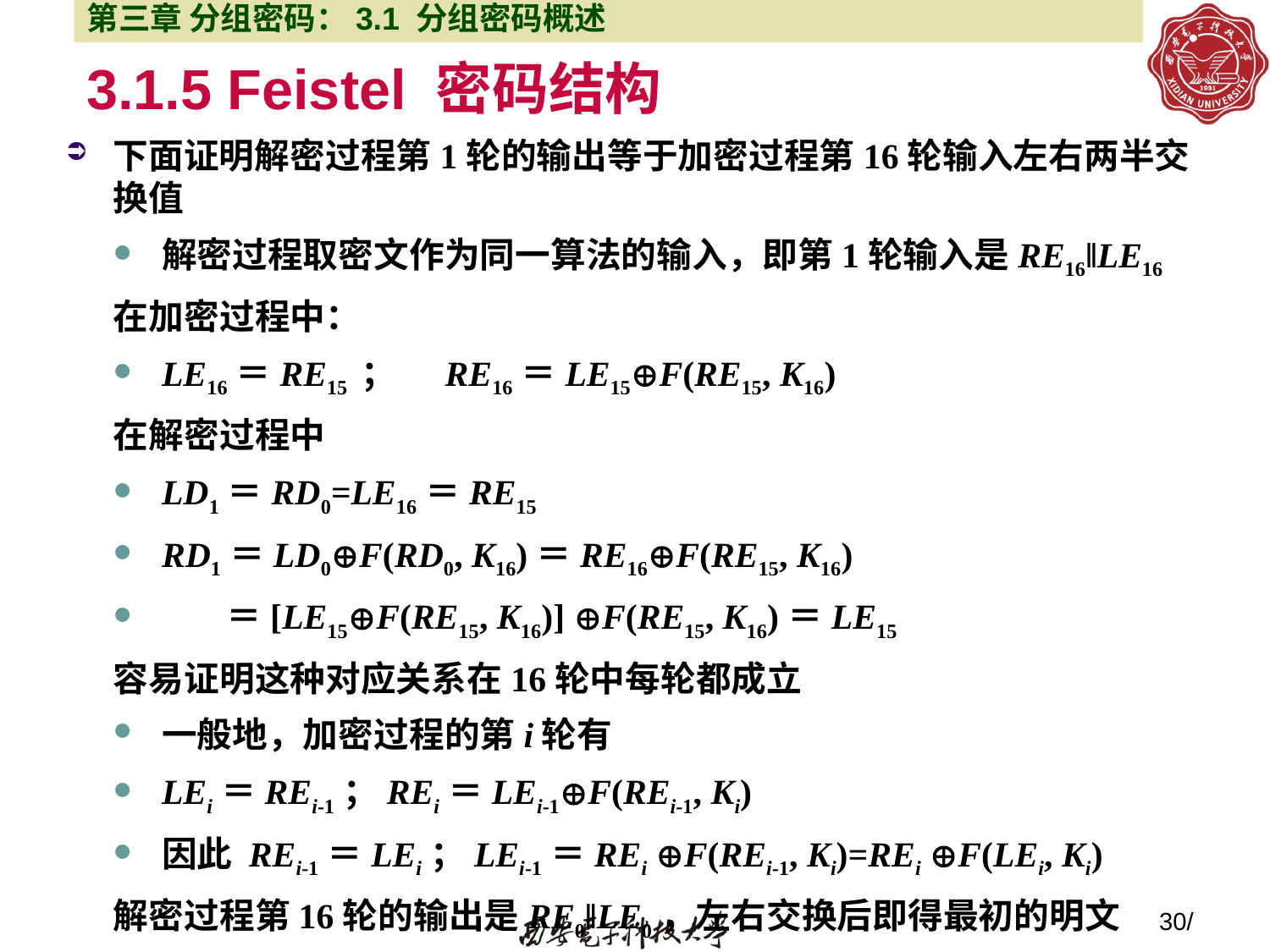

第三章 分组密码：3.1 分组密码概述
# 3.1.5 Feistel 密码结构
下面证明解密过程第1轮的输出等于加密过程第16轮输入左右两半交换值
解密过程取密文作为同一算法的输入，即第1轮输入是RE16‖LE16
在加密过程中：
LE16＝RE15 ；     RE16＝LE15⊕F(RE15, K16)
在解密过程中
LD1＝RD0=LE16＝RE15
RD1＝LD0⊕F(RD0, K16)＝RE16⊕F(RE15, K16)
       ＝[LE15⊕F(RE15, K16)] ⊕F(RE15, K16)＝LE15
容易证明这种对应关系在16轮中每轮都成立
一般地，加密过程的第i轮有
LEi＝REi-1；REi＝LEi-1⊕F(REi-1, Ki)
因此 REi-1＝LEi；LEi-1＝REi ⊕F(REi-1, Ki)=REi ⊕F(LEi, Ki)
解密过程第16轮的输出是RE0‖LE0，左右交换后即得最初的明文

30/